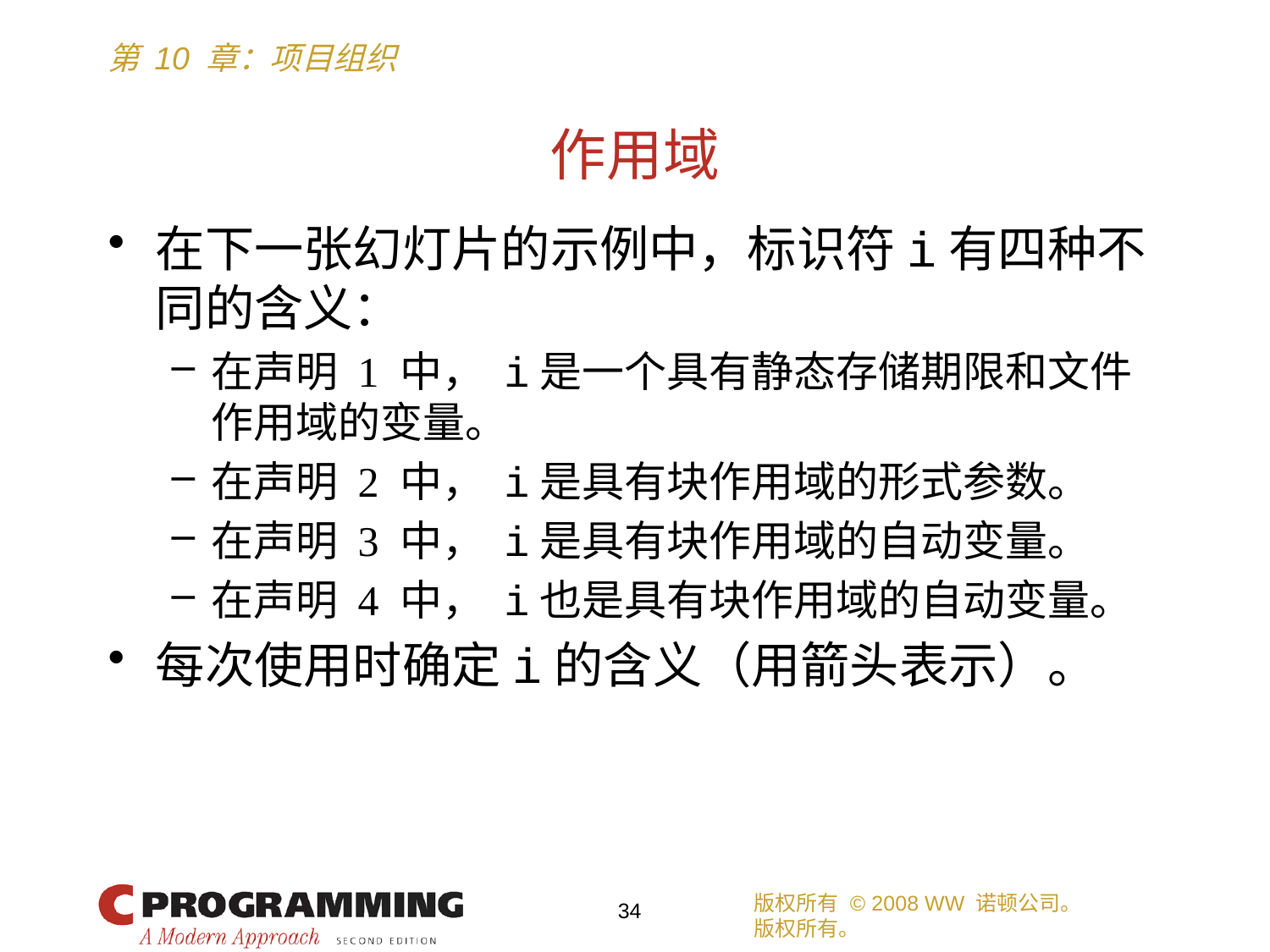

# 作用域
在下一张幻灯片的示例中，标识符i有四种不同的含义：
在声明 1 中， i是一个具有静态存储期限和文件作用域的变量。
在声明 2 中， i是具有块作用域的形式参数。
在声明 3 中， i是具有块作用域的自动变量。
在声明 4 中， i也是具有块作用域的自动变量。
每次使用时确定i的含义（用箭头表示）。

版权所有 © 2008 WW 诺顿公司。
版权所有。
34